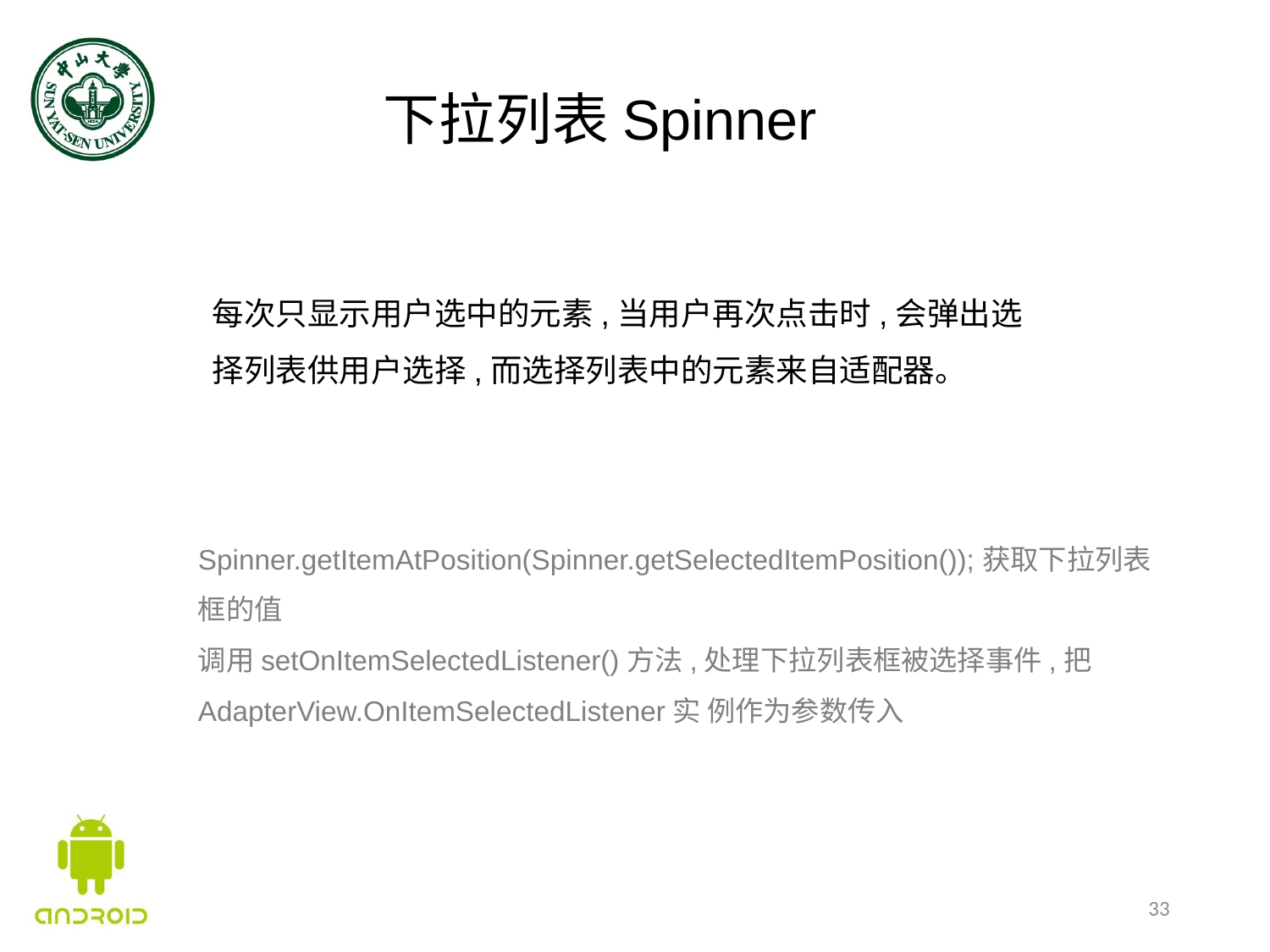

下拉列表Spinner

每次只显示用户选中的元素,当用户再次点击时,会弹出选择列表供用户选择,而选择列表中的元素来自适配器。
Spinner.getItemAtPosition(Spinner.getSelectedItemPosition());获取下拉列表框的值
调用setOnItemSelectedListener()方法,处理下拉列表框被选择事件,把AdapterView.OnItemSelectedListener实 例作为参数传入
33